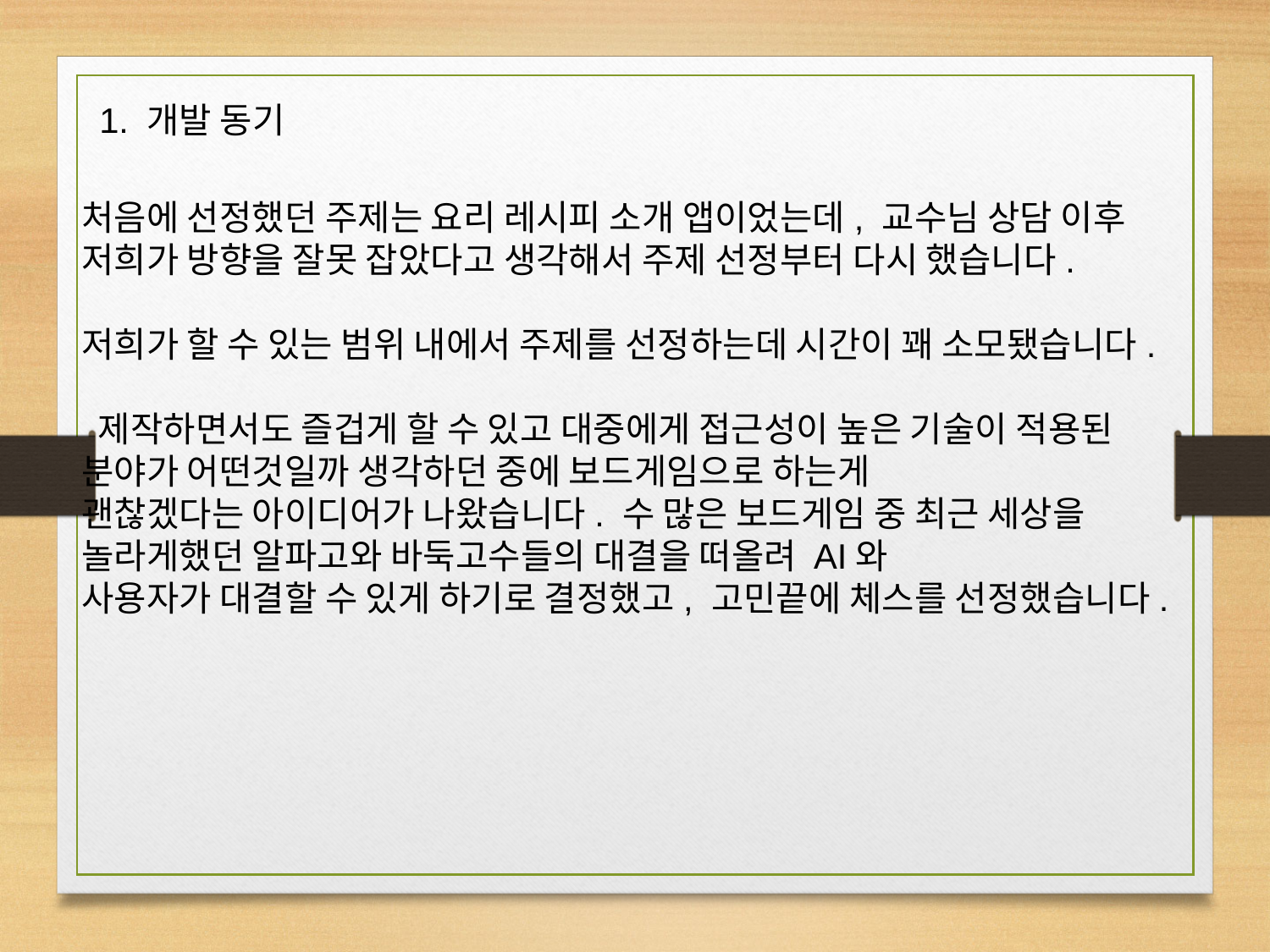

1. 개발 동기
처음에 선정했던 주제는 요리 레시피 소개 앱이었는데, 교수님 상담 이후 저희가 방향을 잘못 잡았다고 생각해서 주제 선정부터 다시 했습니다.

저희가 할 수 있는 범위 내에서 주제를 선정하는데 시간이 꽤 소모됐습니다.

 제작하면서도 즐겁게 할 수 있고 대중에게 접근성이 높은 기술이 적용된 분야가 어떤것일까 생각하던 중에 보드게임으로 하는게
괜찮겠다는 아이디어가 나왔습니다. 수 많은 보드게임 중 최근 세상을 놀라게했던 알파고와 바둑고수들의 대결을 떠올려 AI와
사용자가 대결할 수 있게 하기로 결정했고, 고민끝에 체스를 선정했습니다.